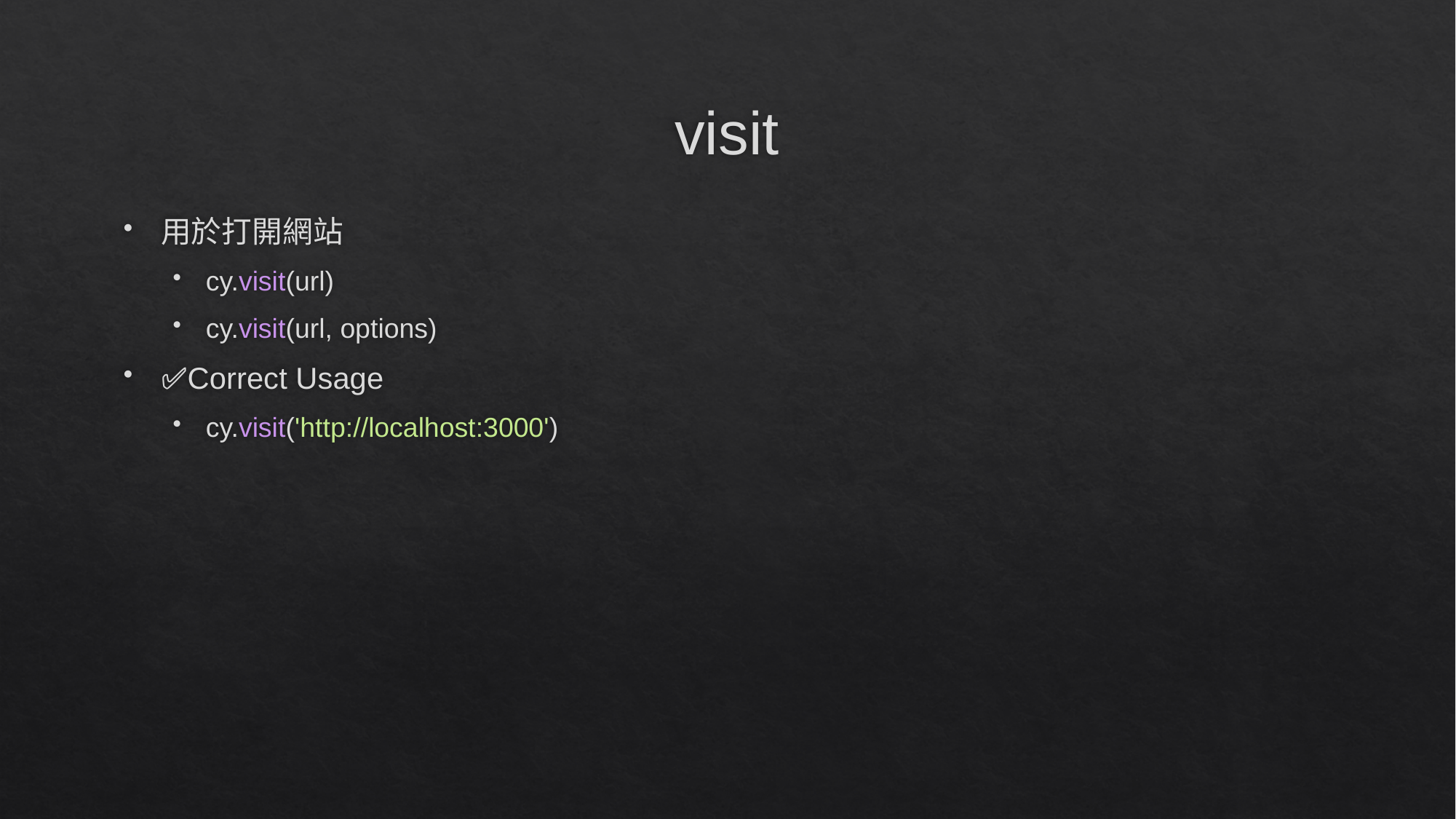

# visit
用於打開網站
cy.visit(url)
cy.visit(url, options)
✅Correct Usage
cy.visit('http://localhost:3000')